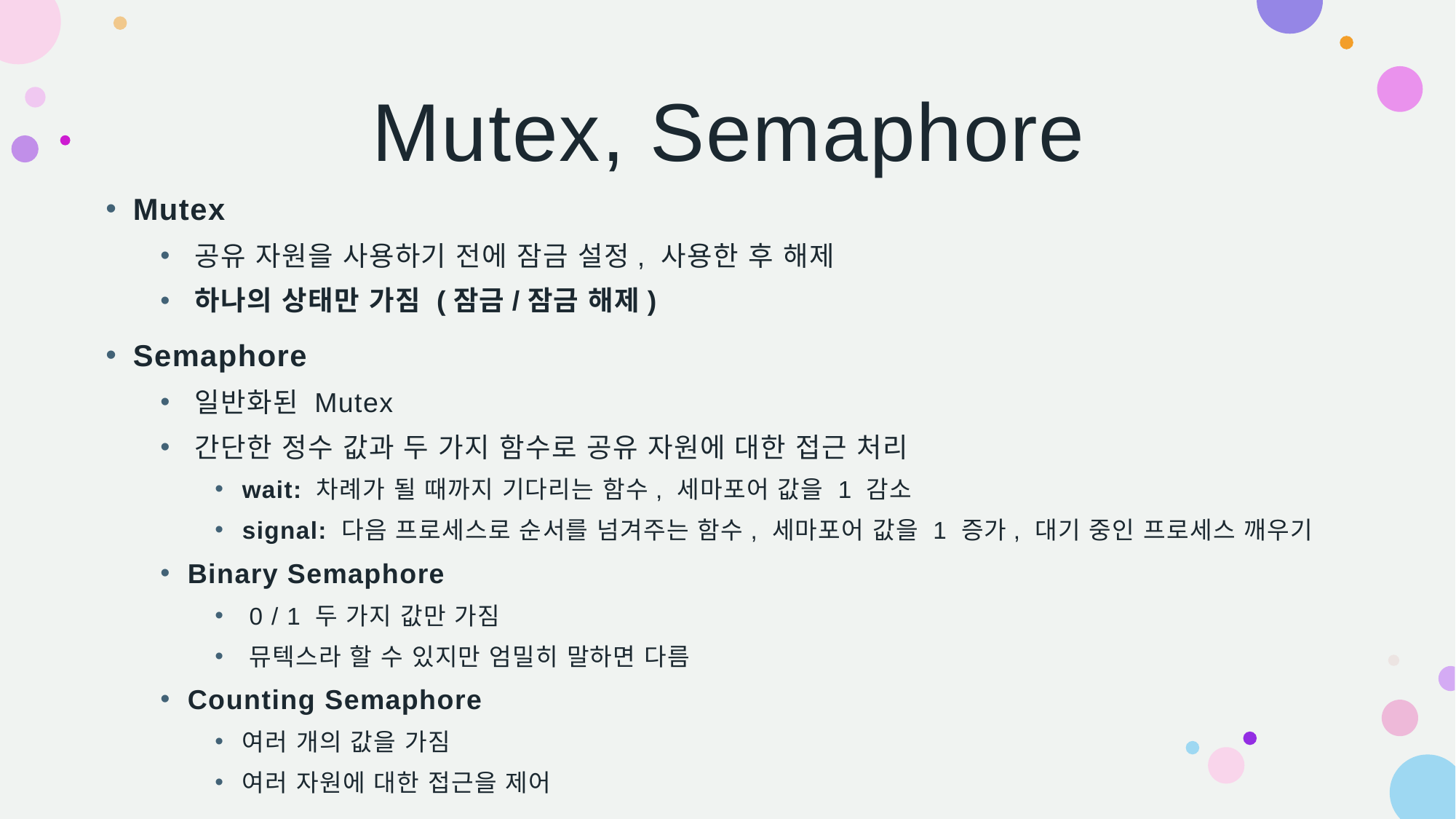

# Mutex, Semaphore
Mutex
공유 자원을 사용하기 전에 잠금 설정, 사용한 후 해제
하나의 상태만 가짐 (잠금/잠금 해제)
Semaphore
일반화된 Mutex
간단한 정수 값과 두 가지 함수로 공유 자원에 대한 접근 처리
wait: 차례가 될 때까지 기다리는 함수, 세마포어 값을 1 감소
signal: 다음 프로세스로 순서를 넘겨주는 함수, 세마포어 값을 1 증가, 대기 중인 프로세스 깨우기
Binary Semaphore
0 / 1 두 가지 값만 가짐
뮤텍스라 할 수 있지만 엄밀히 말하면 다름
Counting Semaphore
여러 개의 값을 가짐
여러 자원에 대한 접근을 제어